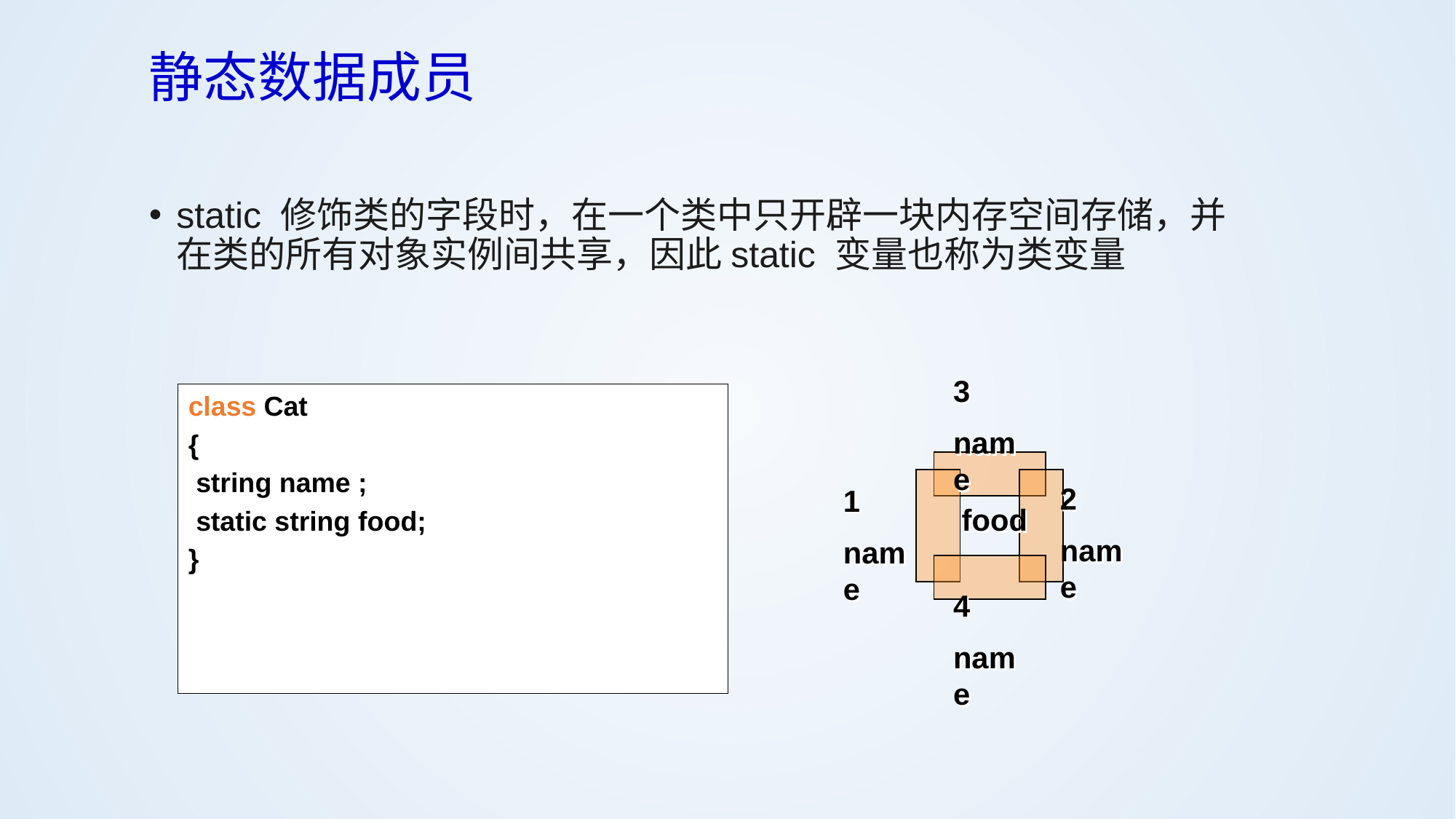

静态数据成员
static 修饰类的字段时，在一个类中只开辟一块内存空间存储，并在类的所有对象实例间共享，因此static 变量也称为类变量
3
name

2
name
1
name
food

4
name
class Cat
{
 string name ;
 static string food;
}